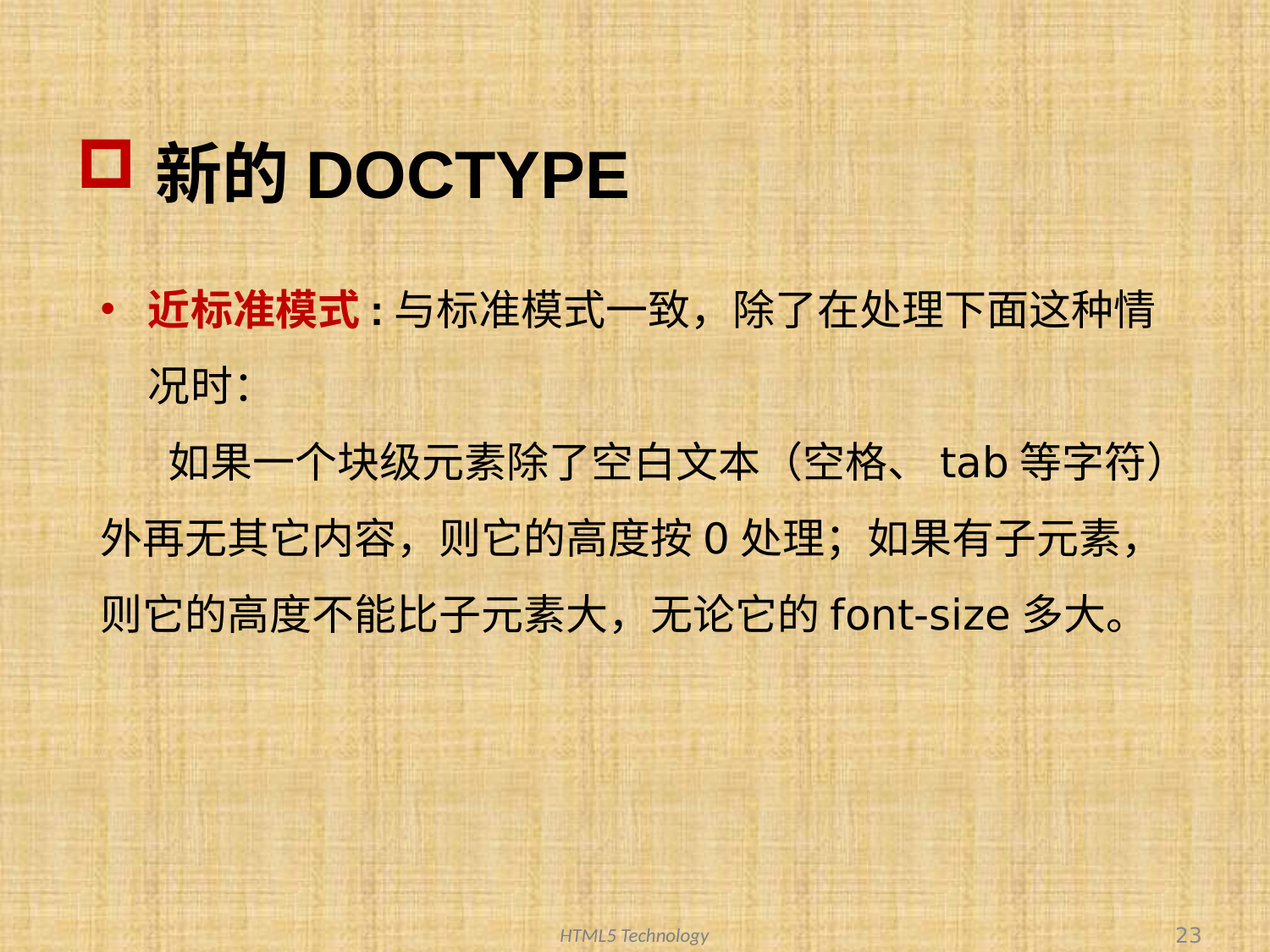

# 新的DOCTYPE
近标准模式:与标准模式一致，除了在处理下面这种情况时：
      如果一个块级元素除了空白文本（空格、tab等字符）外再无其它内容，则它的高度按0处理；如果有子元素，则它的高度不能比子元素大，无论它的font-size多大。
23
HTML5 Technology